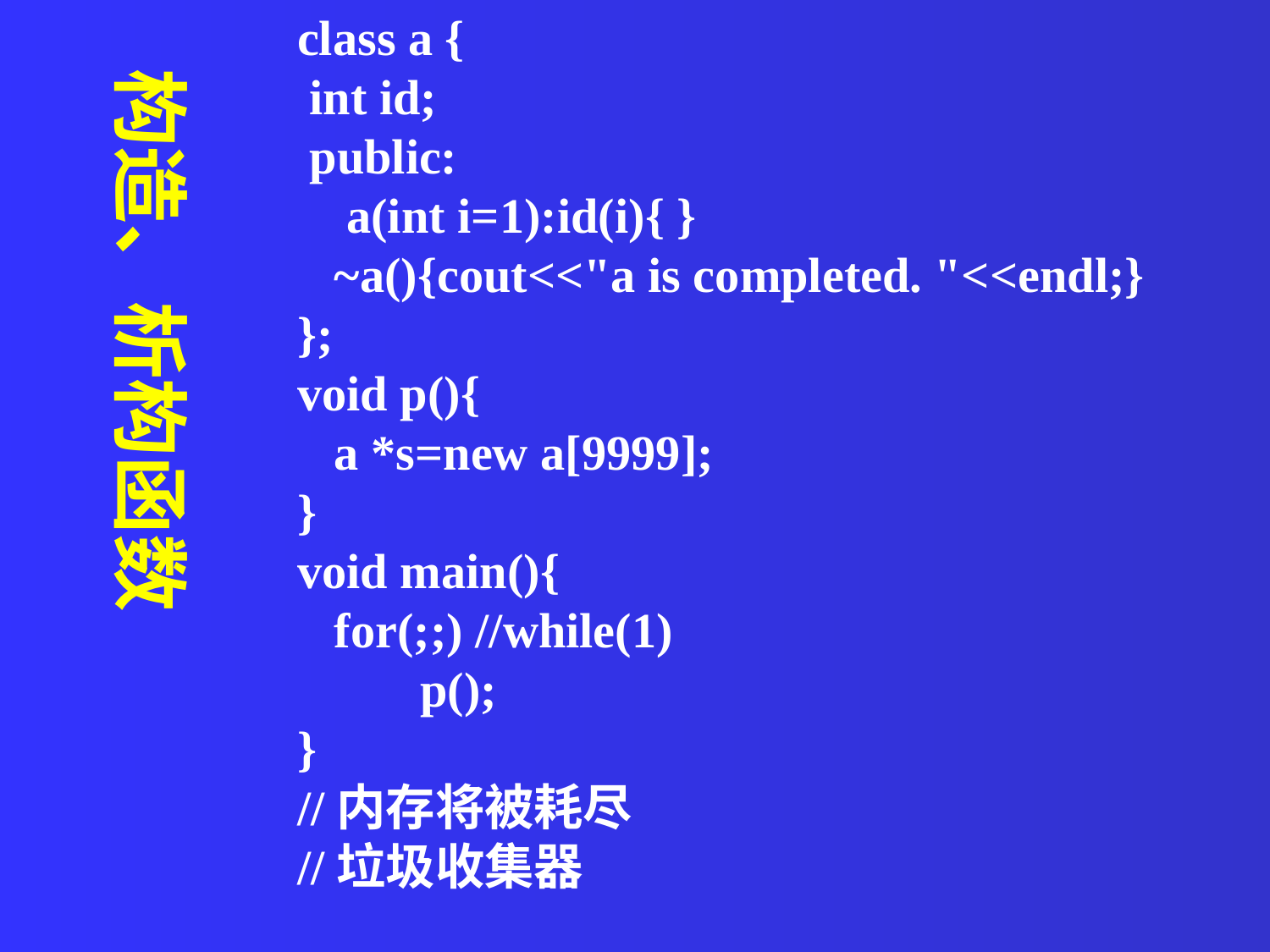

class a {
 int id;
 public:
    a(int i=1):id(i){ }
   ~a(){cout<<"a is completed. "<<endl;}
};
void p(){
   a *s=new a[9999];
}
void main(){
   for(;;) //while(1)
          p();
}
//内存将被耗尽
//垃圾收集器
构造、析构函数